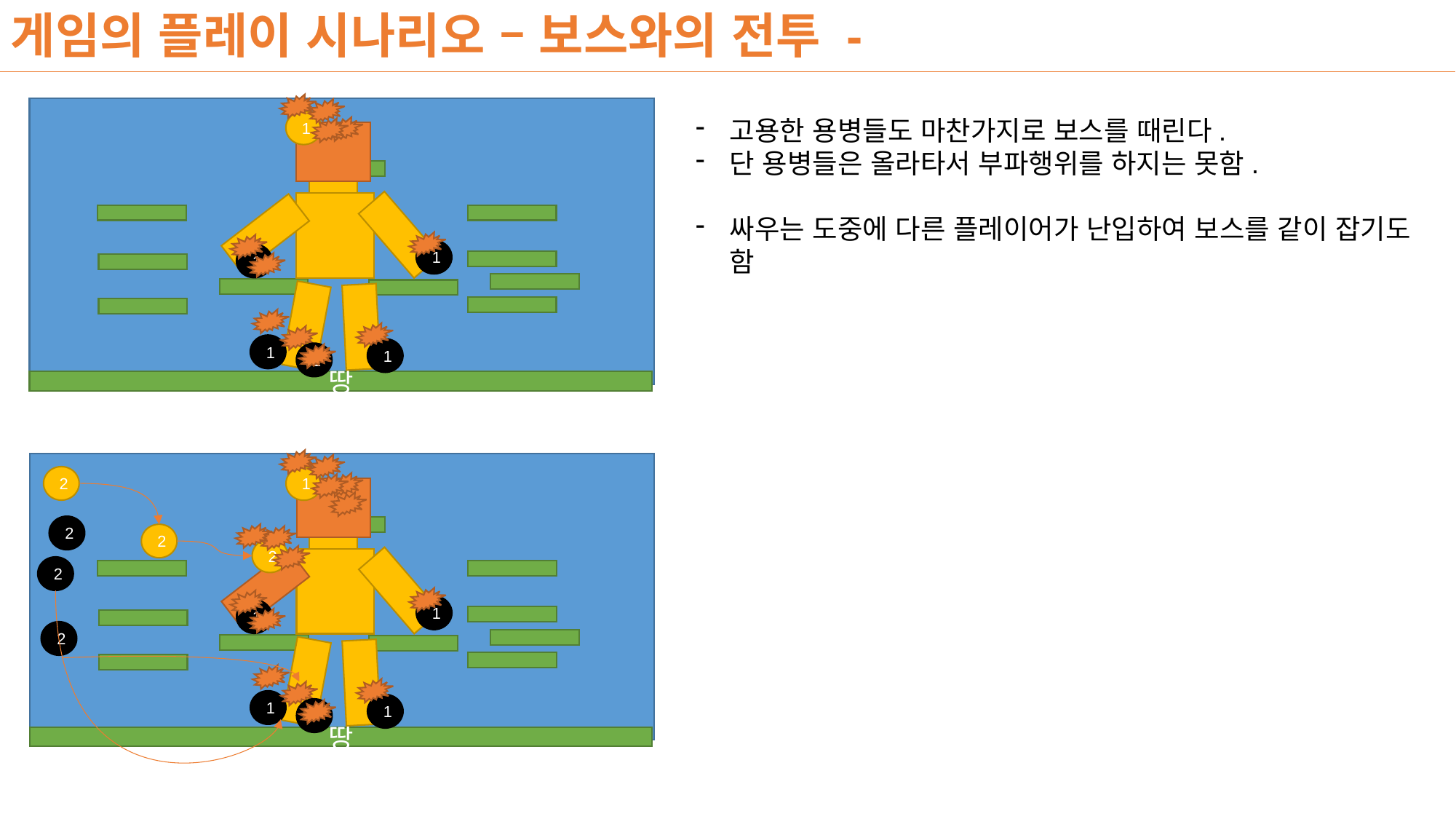

게임의 플레이 시나리오 – 보스와의 전투 -

배경

고용한 용병들도 마찬가지로 보스를 때린다.
단 용병들은 올라타서 부파행위를 하지는 못함.

싸우는 도중에 다른 플레이어가 난입하여 보스를 같이 잡기도 함
1

1
1

1
1
1

땅

배경

2
1

2

2

2

2

1
1

2

1
1

땅